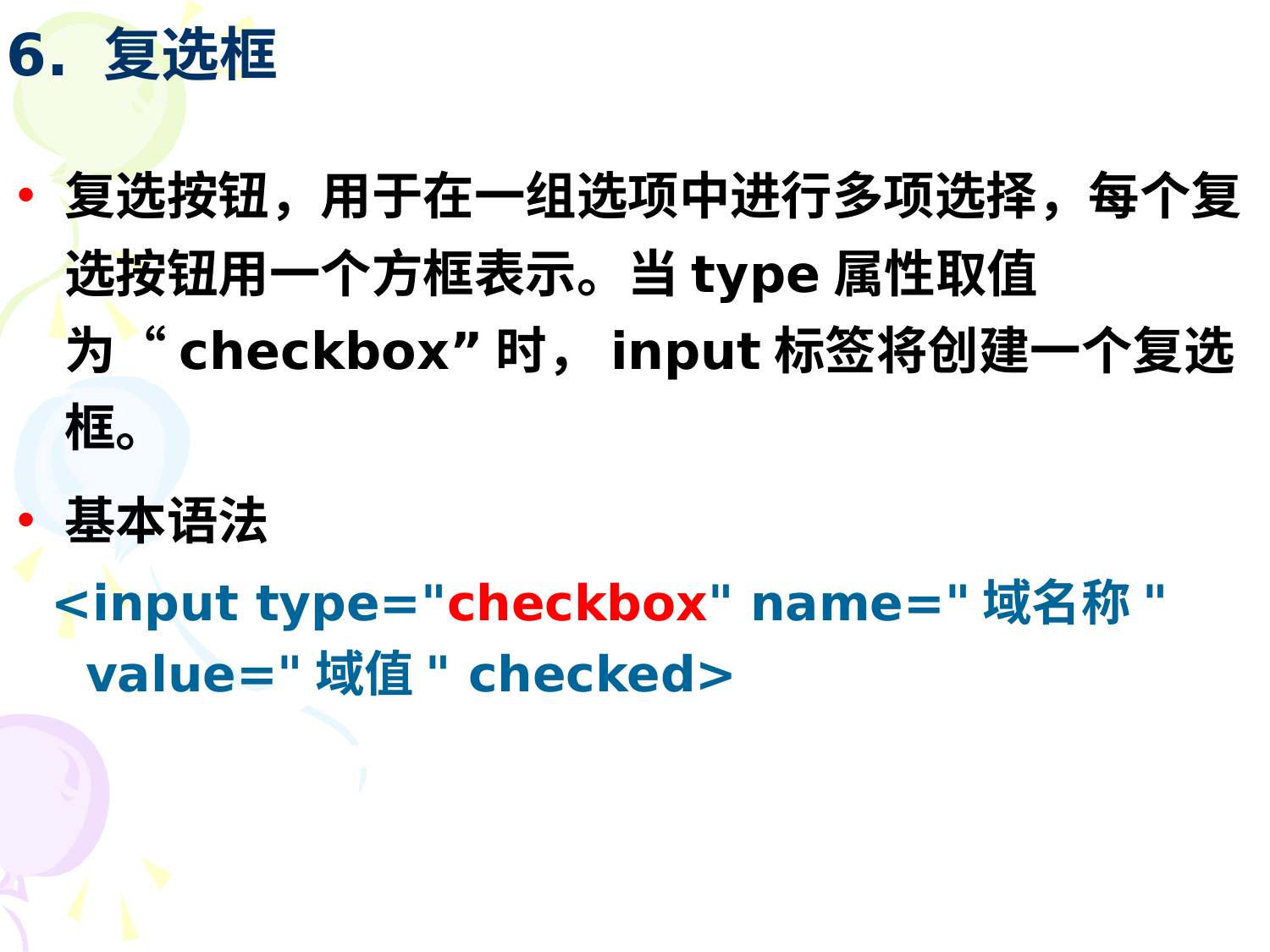

# 6. 复选框
复选按钮，用于在一组选项中进行多项选择，每个复选按钮用一个方框表示。当type属性取值为“checkbox”时，input标签将创建一个复选框。
基本语法
  <input type="checkbox" name="域名称"
    value="域值" checked>